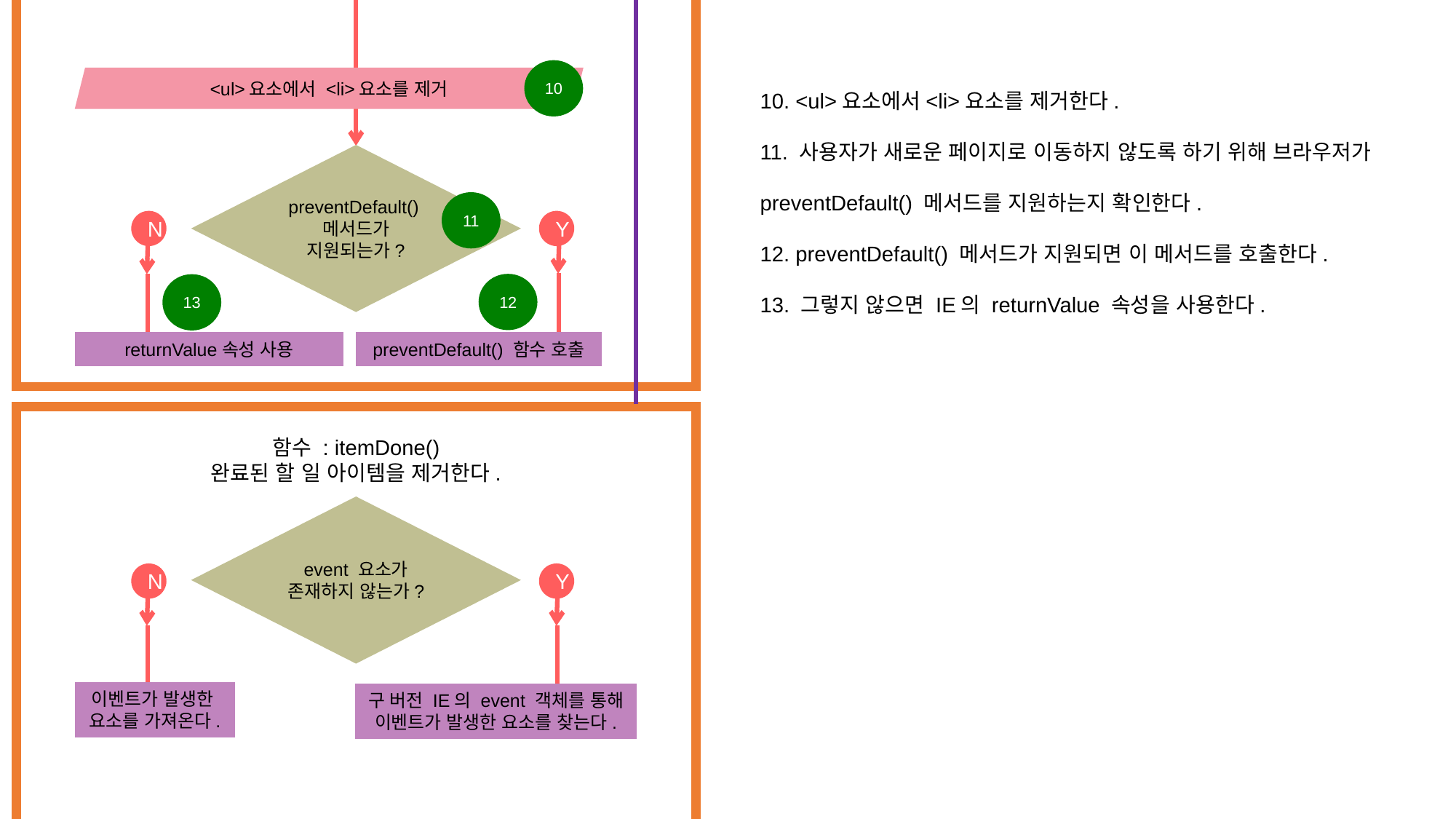

10. <ul>요소에서<li>요소를 제거한다.
11. 사용자가 새로운 페이지로 이동하지 않도록 하기 위해 브라우저가 preventDefault() 메서드를 지원하는지 확인한다.
12. preventDefault() 메서드가 지원되면 이 메서드를 호출한다.
13. 그렇지 않으면 IE의 returnValue 속성을 사용한다.
10
<ul>요소에서 <li>요소를 제거
preventDefault()메서드가 지원되는가?
11
Y
N
12
13
returnValue속성 사용
preventDefault() 함수 호출
함수 : itemDone()
완료된 할 일 아이템을 제거한다.

event 요소가 존재하지 않는가?
Y
N
이벤트가 발생한
요소를 가져온다.
구 버전 IE의 event 객체를 통해 이벤트가 발생한 요소를 찾는다.